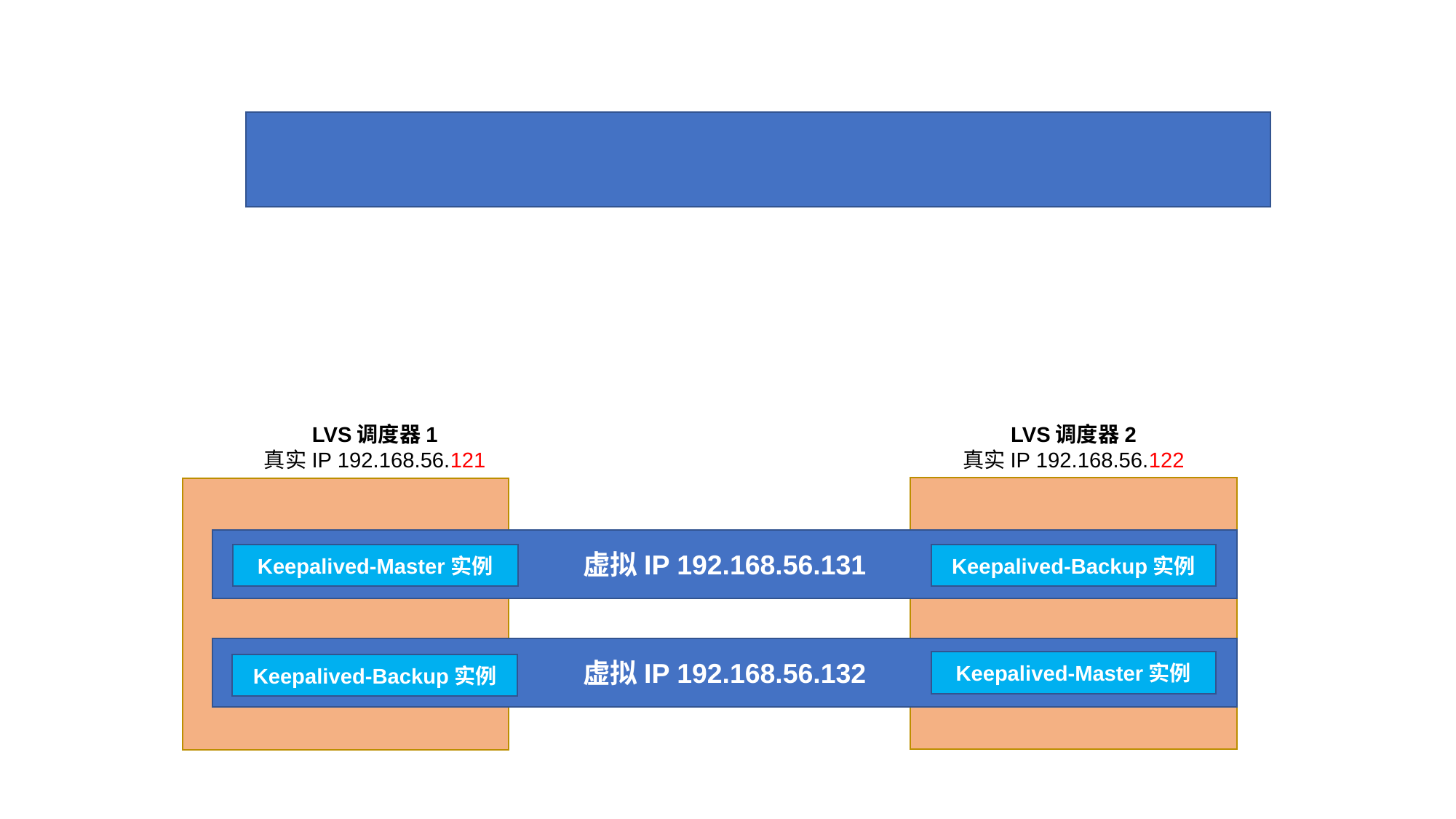

LVS调度器1
真实IP 192.168.56.121
LVS调度器2
真实IP 192.168.56.122

虚拟IP 192.168.56.131
Keepalived-Backup实例
Keepalived-Master实例
虚拟IP 192.168.56.132
Keepalived-Master实例
Keepalived-Backup实例